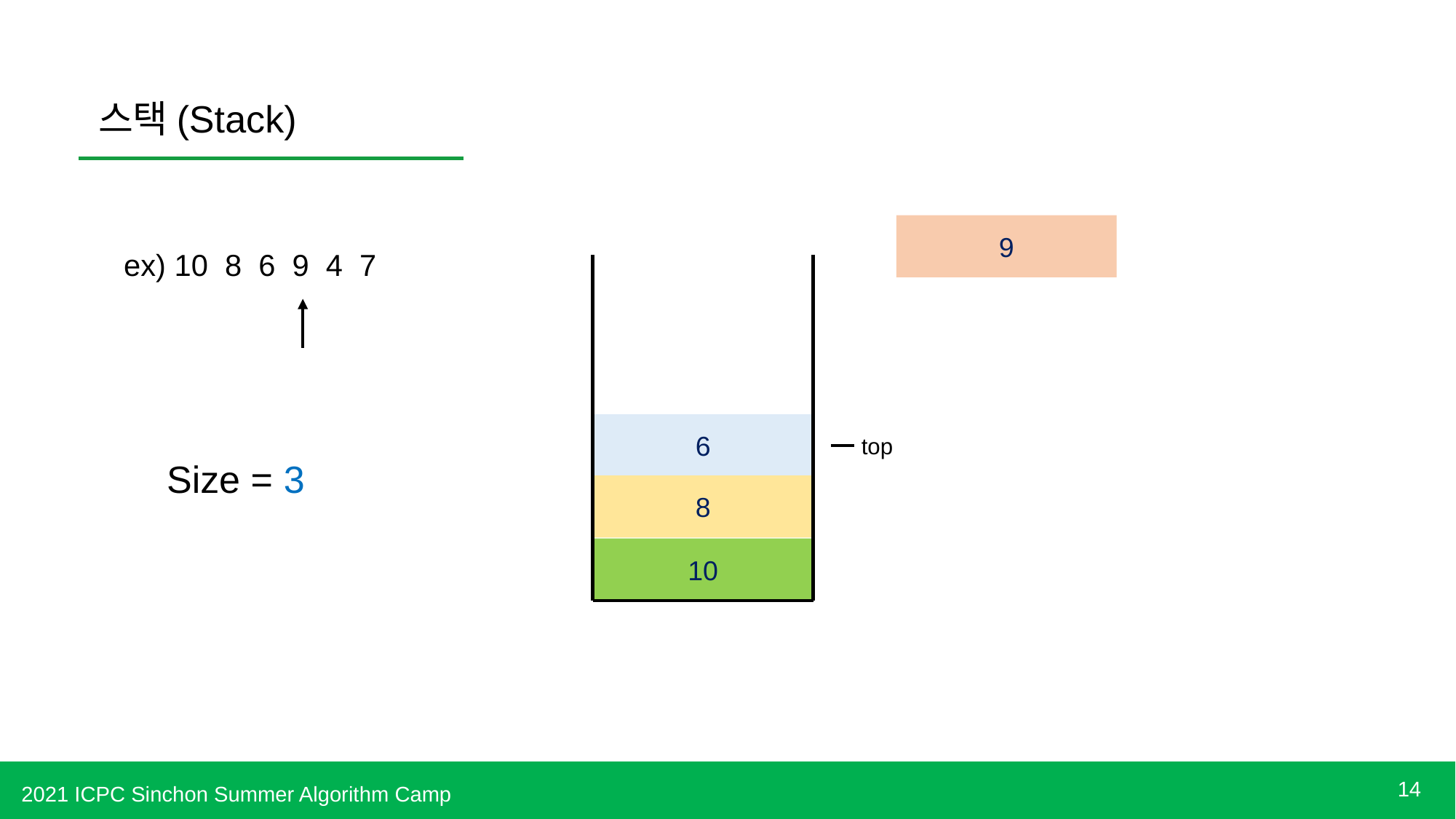

스택(Stack)
9
ex) 10  8  6  9  4  7
6
top
Size = 3
8
10

14
2021 ICPC Sinchon Summer Algorithm Camp